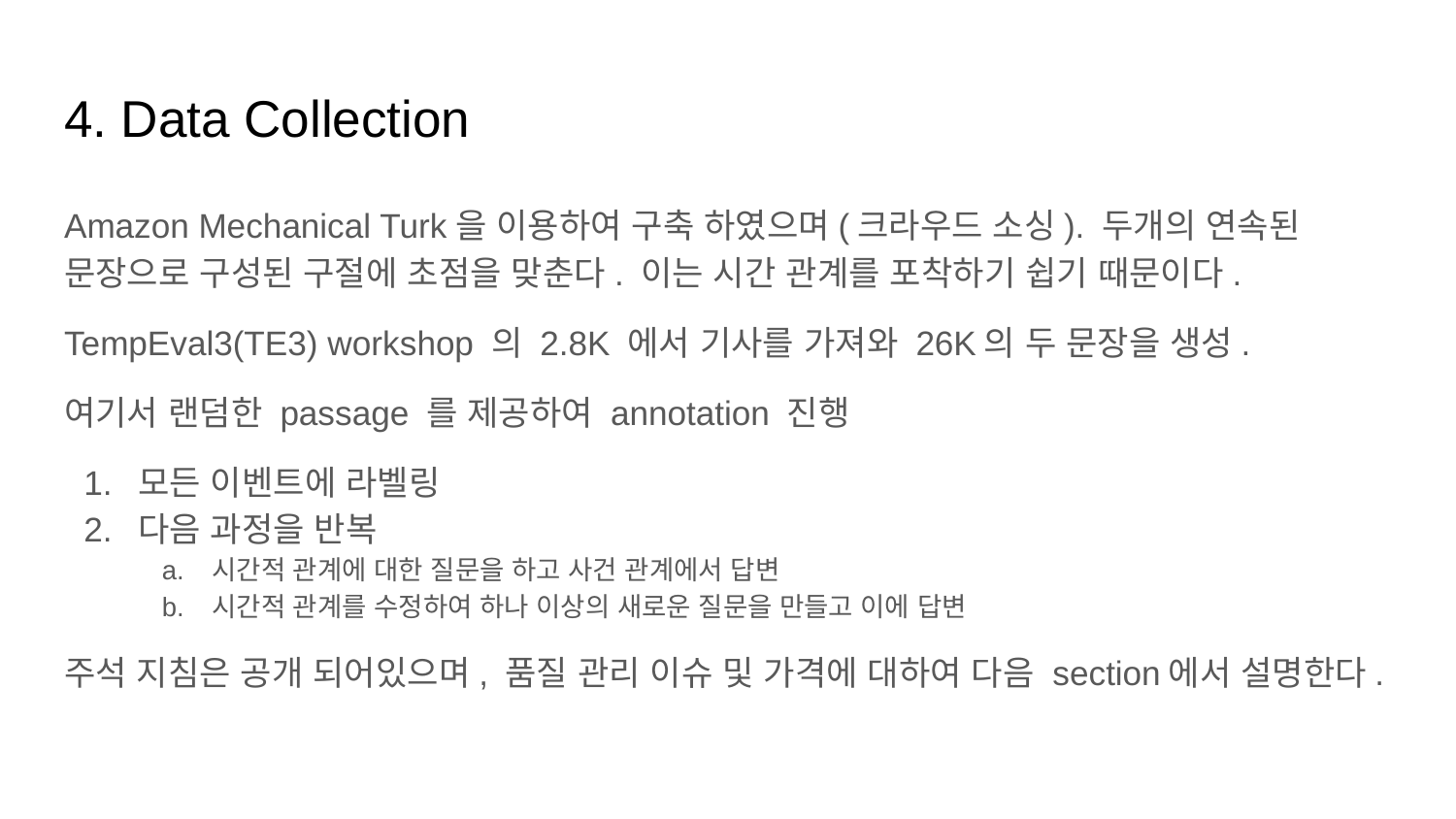

# 4. Data Collection
Amazon Mechanical Turk을 이용하여 구축 하였으며(크라우드 소싱). 두개의 연속된 문장으로 구성된 구절에 초점을 맞춘다. 이는 시간 관계를 포착하기 쉽기 때문이다.
TempEval3(TE3) workshop 의 2.8K 에서 기사를 가져와 26K의 두 문장을 생성.
여기서 랜덤한 passage 를 제공하여 annotation 진행
모든 이벤트에 라벨링
다음 과정을 반복
시간적 관계에 대한 질문을 하고 사건 관계에서 답변
시간적 관계를 수정하여 하나 이상의 새로운 질문을 만들고 이에 답변
주석 지침은 공개 되어있으며, 품질 관리 이슈 및 가격에 대하여 다음 section에서 설명한다.